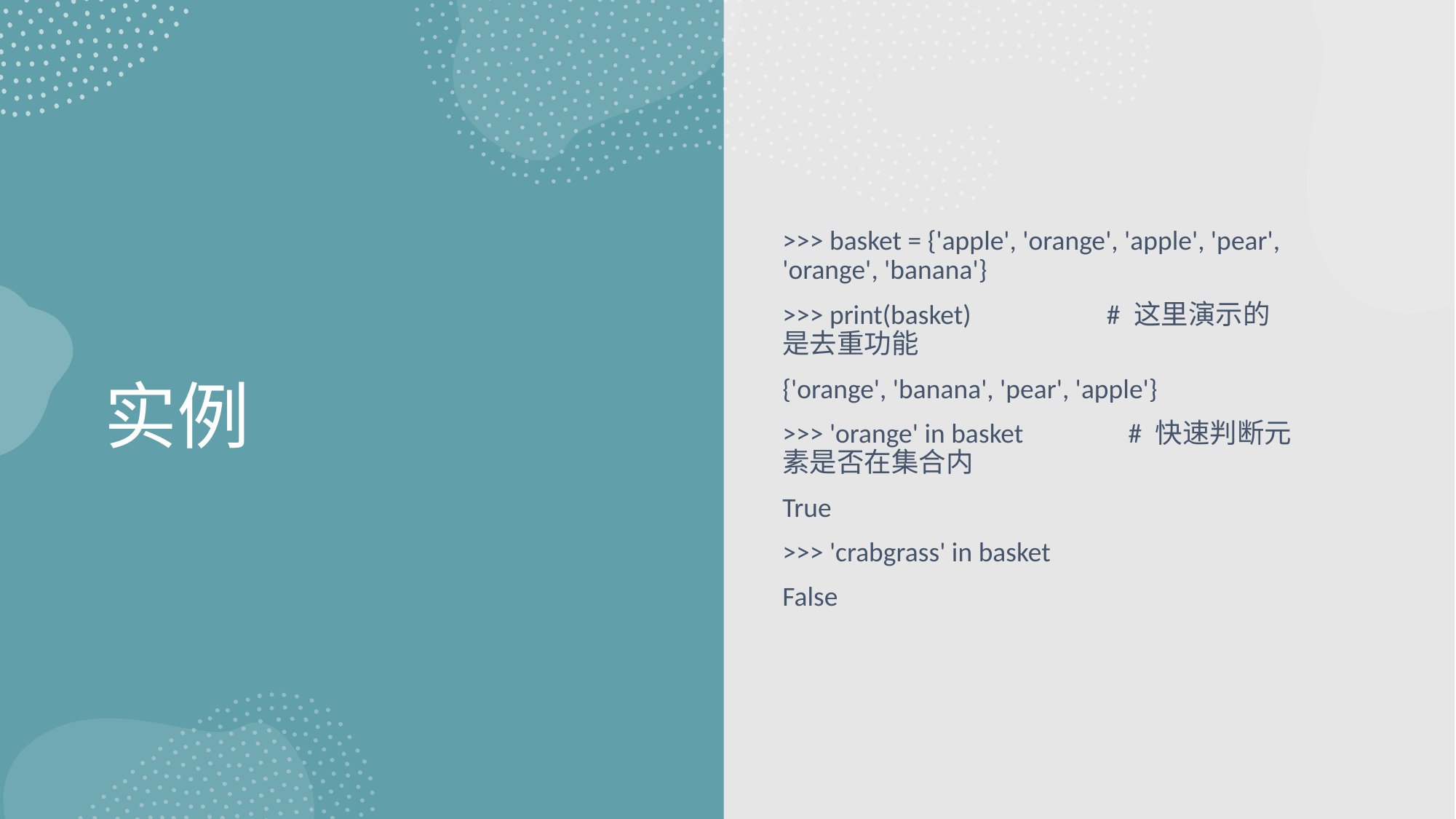

>>> basket = {'apple', 'orange', 'apple', 'pear', 'orange', 'banana'}
>>> print(basket)                      # 这里演示的是去重功能
{'orange', 'banana', 'pear', 'apple'}
>>> 'orange' in basket                 # 快速判断元素是否在集合内
True
>>> 'crabgrass' in basket
False
# 实例